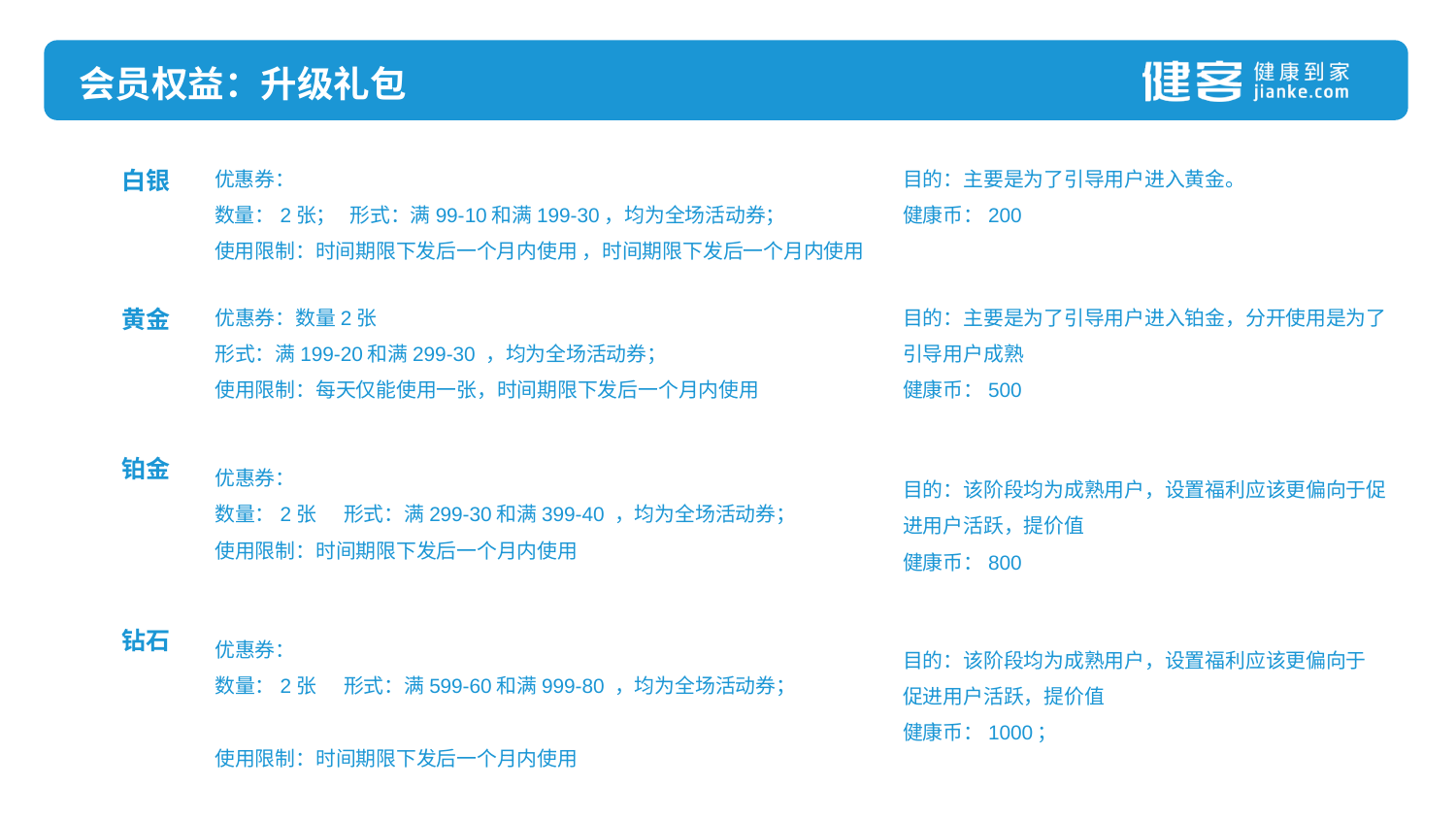

会员权益：升级礼包
优惠券：
数量：2张；   形式：满99-10和满199-30，均为全场活动券；
使用限制：时间期限下发后一个月内使用 ，时间期限下发后一个月内使用
目的：主要是为了引导用户进入黄金。
健康币：200
白银
优惠券：数量2张
形式：满199-20和满299-30 ，均为全场活动券；
使用限制：每天仅能使用一张，时间期限下发后一个月内使用
目的：主要是为了引导用户进入铂金，分开使用是为了引导用户成熟
健康币：500
黄金
优惠券：
数量：2张      形式：满299-30和满399-40 ，均为全场活动券；
使用限制：时间期限下发后一个月内使用
铂金
目的：该阶段均为成熟用户，设置福利应该更偏向于促进用户活跃，提价值
健康币：800
优惠券：
数量：2张      形式：满599-60和满999-80 ，均为全场活动券；
使用限制：时间期限下发后一个月内使用
钻石
目的：该阶段均为成熟用户，设置福利应该更偏向于促进用户活跃，提价值
健康币：1000；